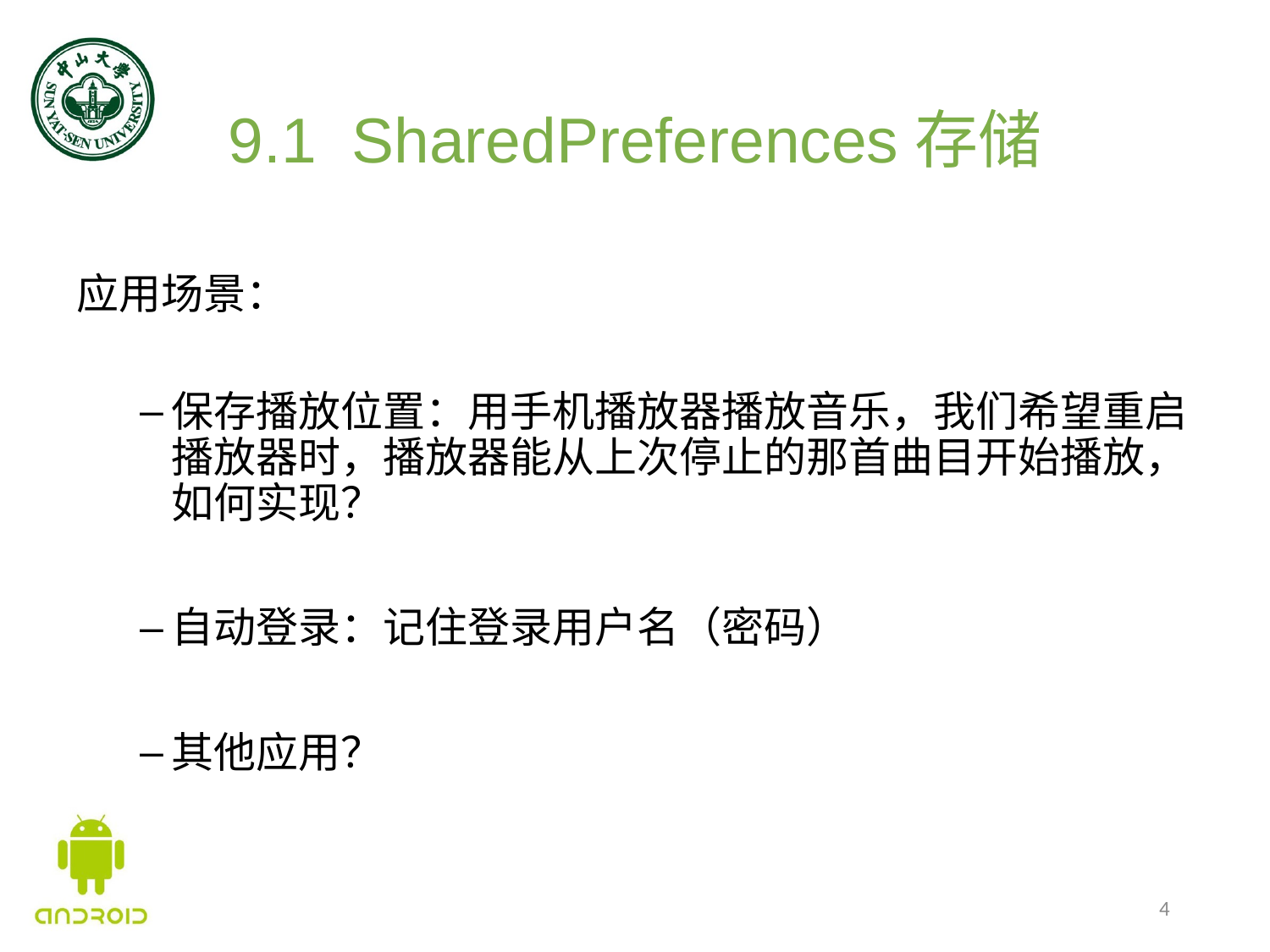

# 9.1  SharedPreferences存储
应用场景：

保存播放位置：用手机播放器播放音乐，我们希望重启播放器时，播放器能从上次停止的那首曲目开始播放，如何实现？

自动登录：记住登录用户名（密码）

其他应用？
4